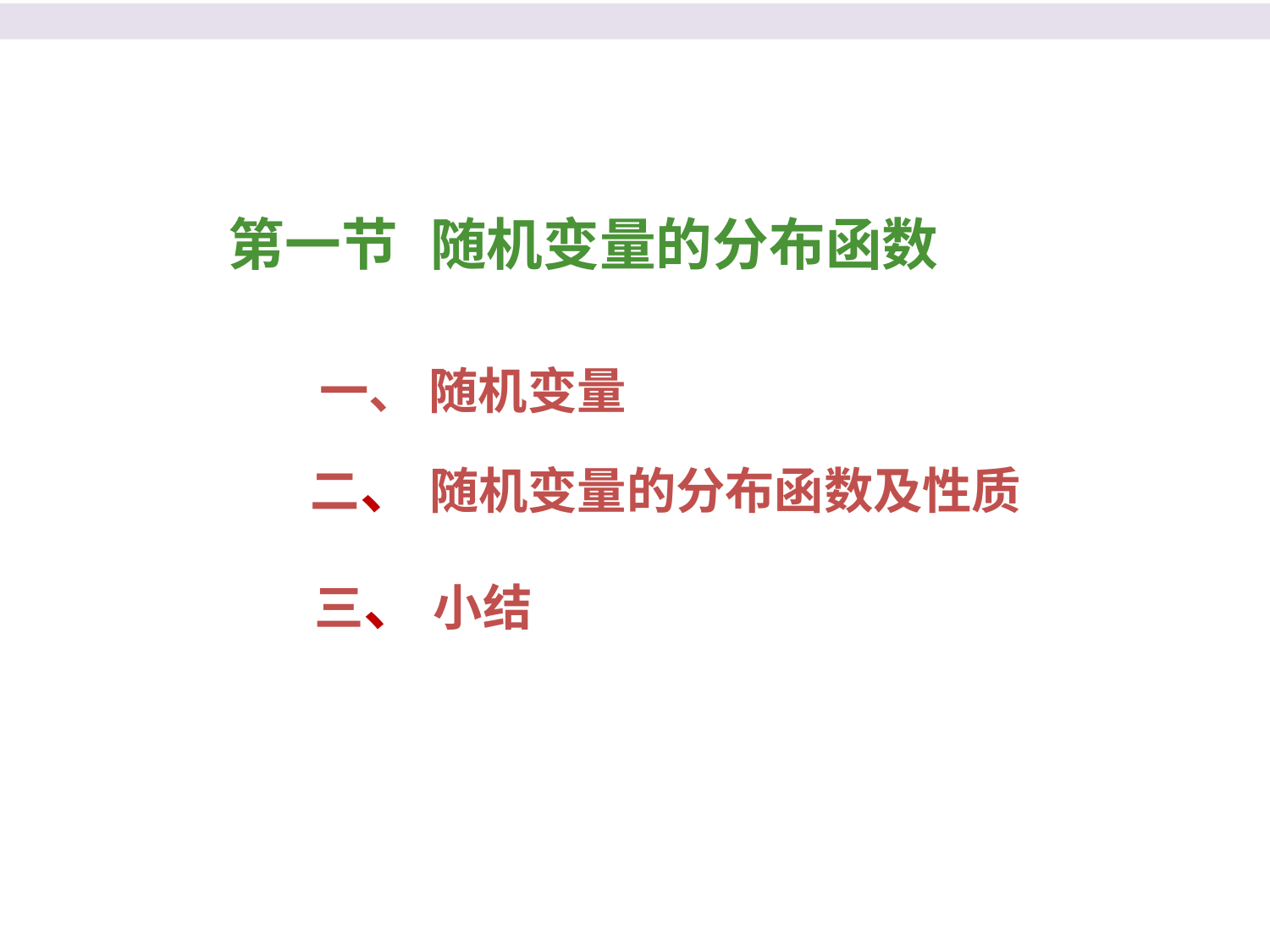

第一节  随机变量的分布函数
一、 随机变量
二、 随机变量的分布函数及性质
三、 小结